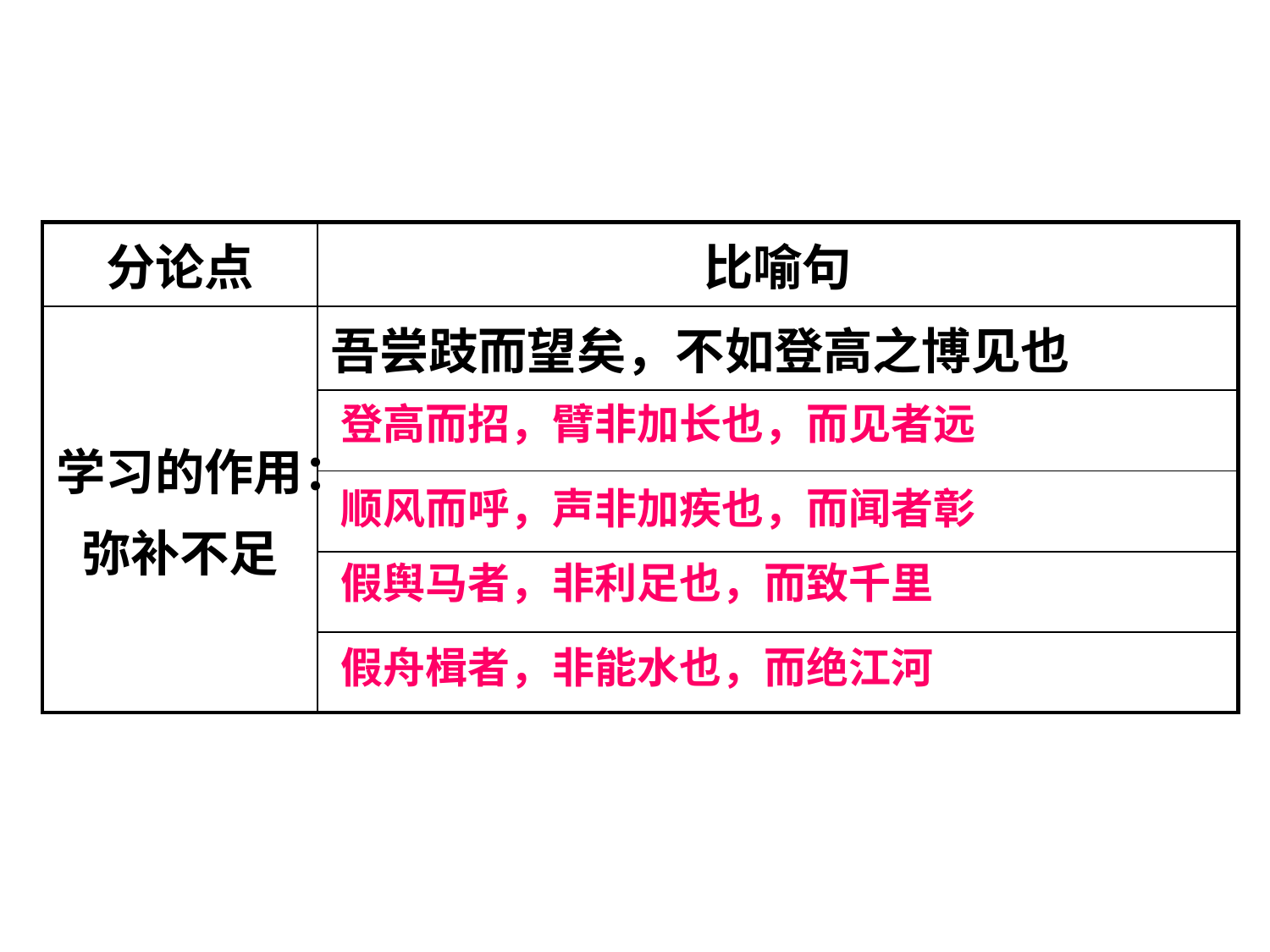

| 分论点 | 比喻句 |
| --- | --- |
| 学习的作用： 弥补不足 | 吾尝跂而望矣，不如登高之博见也 |
|  |  |
|  |  |
|  |  |
|  |  |
登高而招，臂非加长也，而见者远
顺风而呼，声非加疾也，而闻者彰
假舆马者，非利足也，而致千里
假舟楫者，非能水也，而绝江河